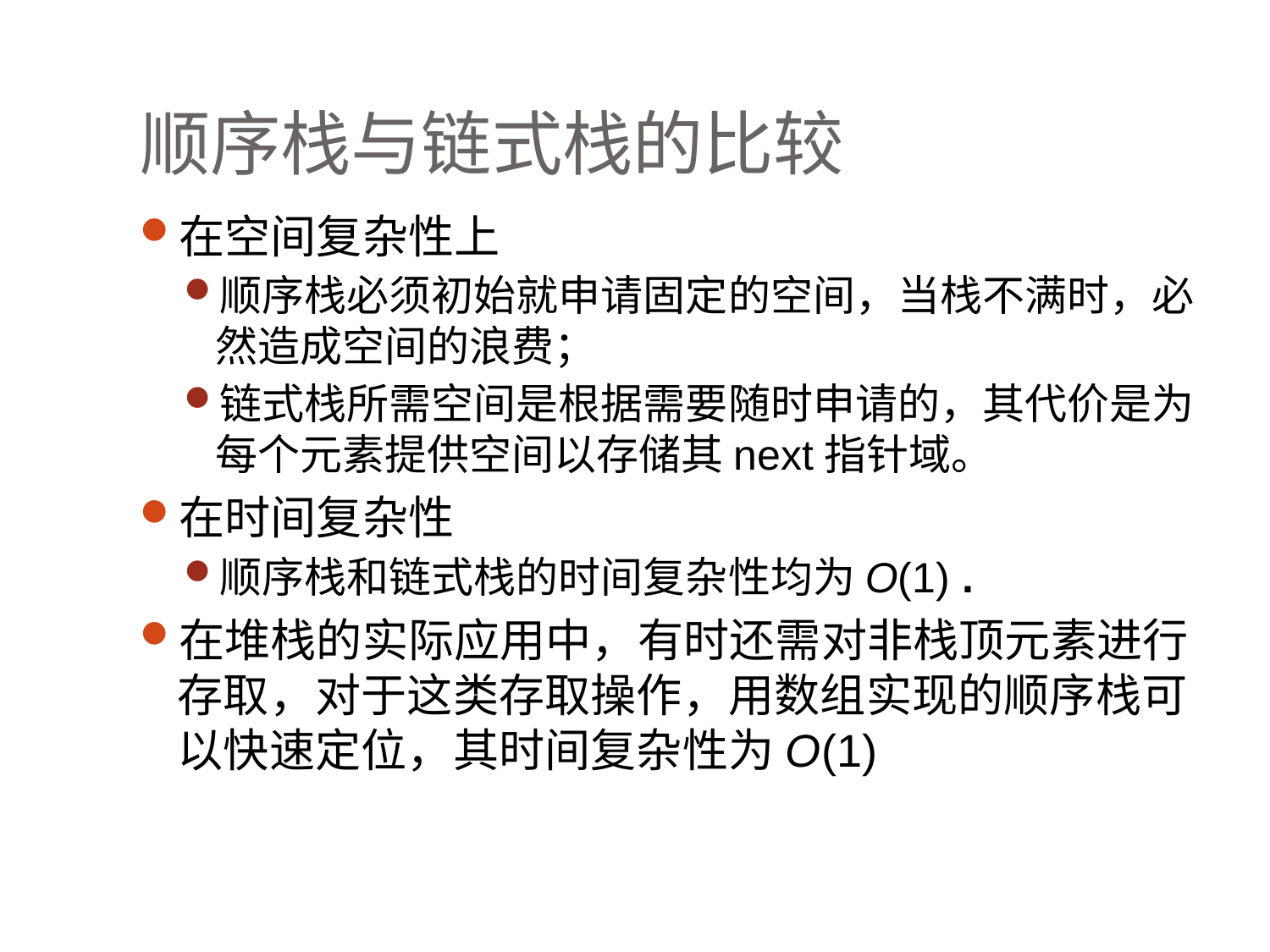

# 顺序栈与链式栈的比较
在空间复杂性上
顺序栈必须初始就申请固定的空间，当栈不满时，必然造成空间的浪费；
链式栈所需空间是根据需要随时申请的，其代价是为每个元素提供空间以存储其next指针域。
在时间复杂性
顺序栈和链式栈的时间复杂性均为O(1) .
在堆栈的实际应用中，有时还需对非栈顶元素进行存取，对于这类存取操作，用数组实现的顺序栈可以快速定位，其时间复杂性为O(1)